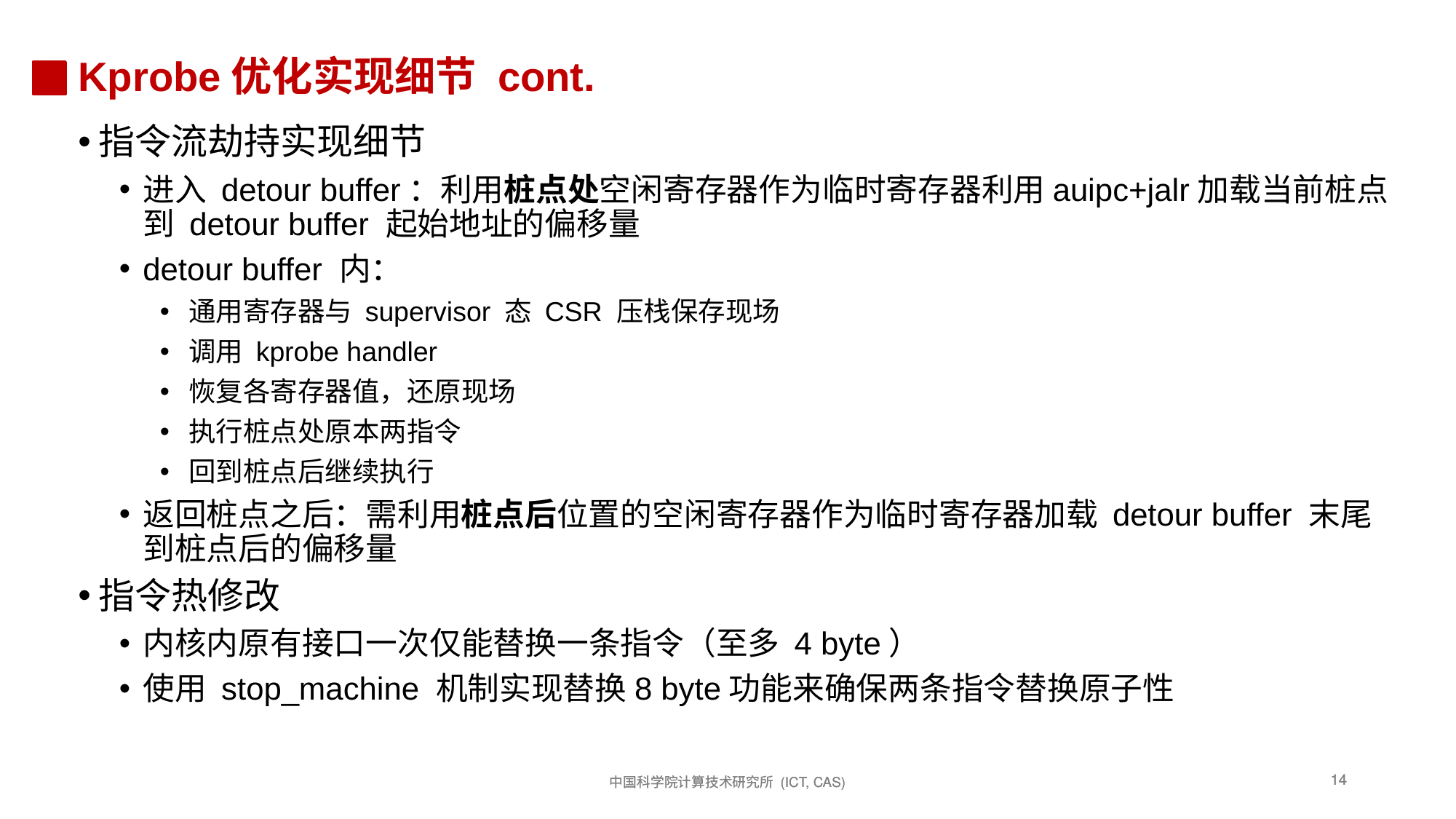

# Kprobe优化实现细节 cont.
指令流劫持实现细节
进入 detour buffer：利用桩点处空闲寄存器作为临时寄存器利用auipc+jalr加载当前桩点到 detour buffer 起始地址的偏移量
detour buffer 内：
通用寄存器与 supervisor 态 CSR 压栈保存现场
调用 kprobe handler
恢复各寄存器值，还原现场
执行桩点处原本两指令
回到桩点后继续执行
返回桩点之后：需利用桩点后位置的空闲寄存器作为临时寄存器加载 detour buffer 末尾到桩点后的偏移量
指令热修改
内核内原有接口一次仅能替换一条指令（至多 4 byte）
使用 stop_machine 机制实现替换8 byte功能来确保两条指令替换原子性